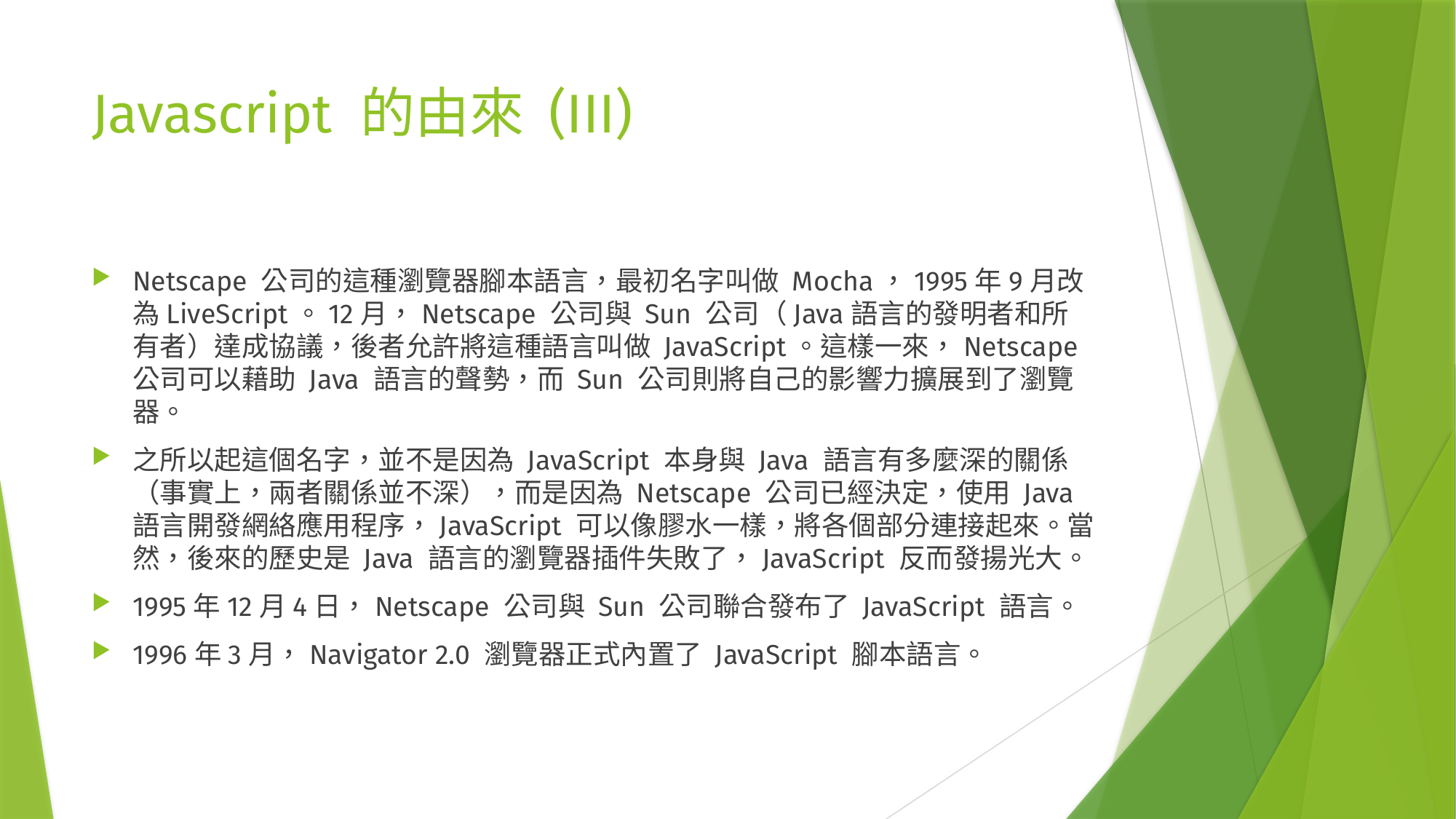

# Javascript 的由來 (III)
Netscape 公司的這種瀏覽器腳本語言，最初名字叫做 Mocha，1995年9月改為LiveScript。12月，Netscape 公司與 Sun 公司（Java語言的發明者和所有者）達成協議，後者允許將這種語​​言叫做 JavaScript。這樣一來，Netscape 公司可以藉助 Java 語言的聲勢，而 Sun 公司則將自己的影響力擴展到了瀏覽器。
之所以起這個名字，並不是因為 JavaScript 本身與 Java 語言有多麼深的關係（事實上，兩者關係並不深），而是因為 Netscape 公司已經決定，使用 Java 語言開發網絡應用程序，JavaScript 可以像膠水一樣，將各個部分連接起來。當然，後來的歷史是 Java 語言的瀏覽器插件失敗了，JavaScript 反而發揚光大。
1995年12月4日，Netscape 公司與 Sun 公司聯合發布了 JavaScript 語言。
1996年3月，Navigator 2.0 瀏覽器正式內置了 JavaScript 腳本語言。